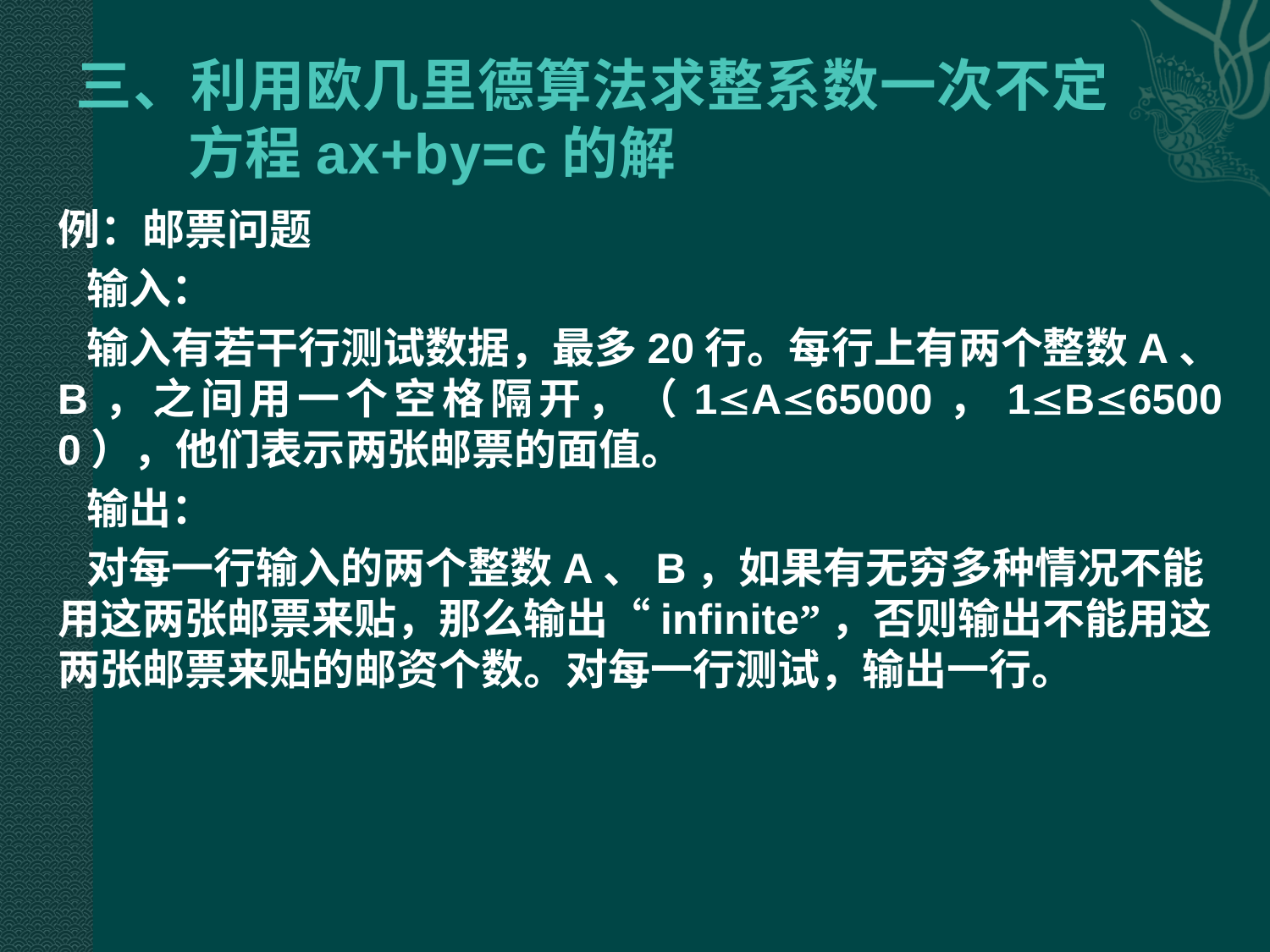

# 三、利用欧几里德算法求整系数一次不定方程ax+by=c的解
例：邮票问题
  输入：
  输入有若干行测试数据，最多20行。每行上有两个整数A、B，之间用一个空格隔开，（1≤A≤65000，1≤B≤65000），他们表示两张邮票的面值。
  输出：
  对每一行输入的两个整数A、B，如果有无穷多种情况不能用这两张邮票来贴，那么输出“infinite”，否则输出不能用这两张邮票来贴的邮资个数。对每一行测试，输出一行。